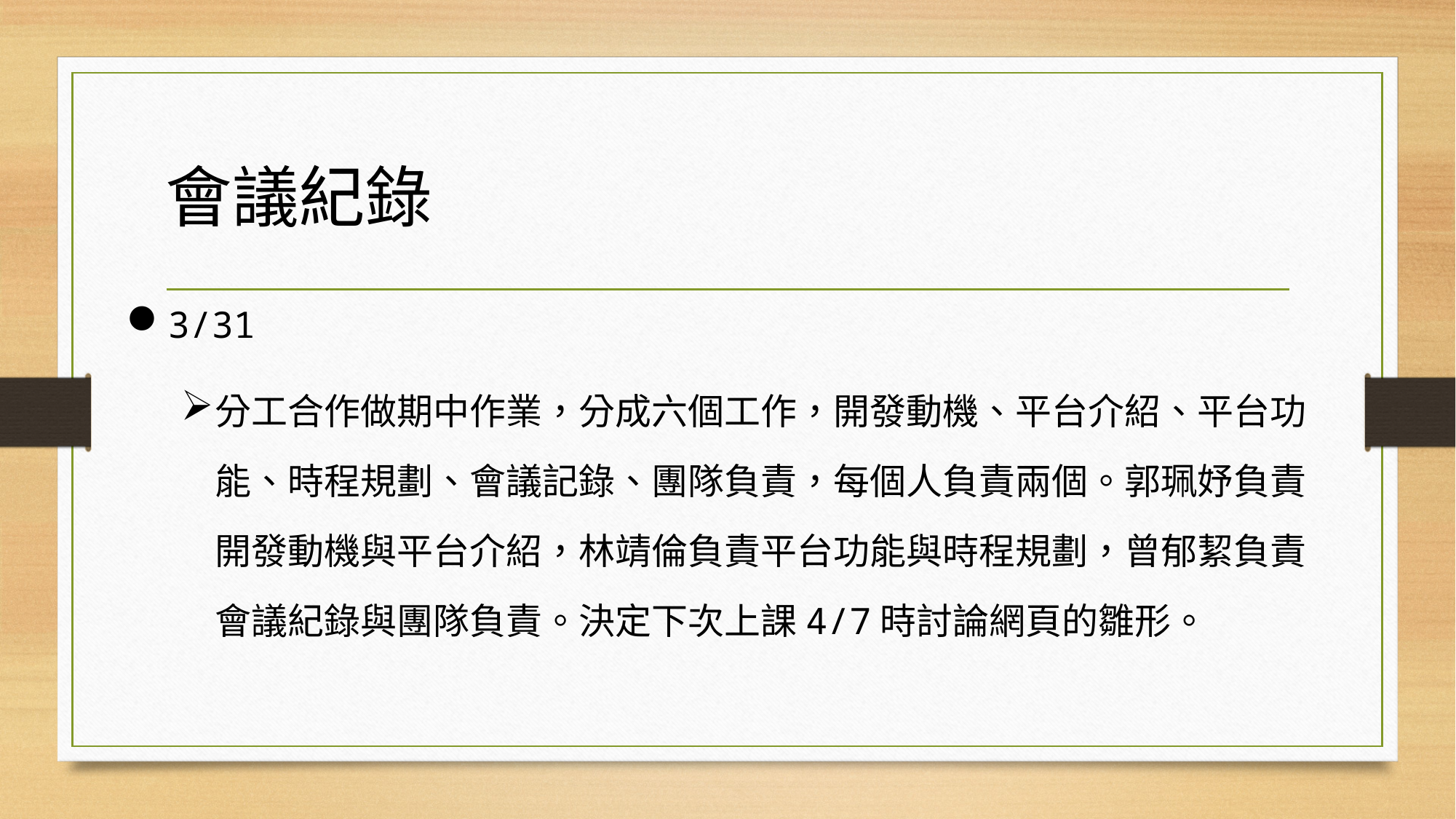

# 會議紀錄
3/31
分工合作做期中作業，分成六個工作，開發動機、平台介紹、平台功能、時程規劃、會議記錄、團隊負責，每個人負責兩個。郭珮妤負責開發動機與平台介紹，林靖倫負責平台功能與時程規劃，曾郁絜負責會議紀錄與團隊負責。決定下次上課4/7時討論網頁的雛形。